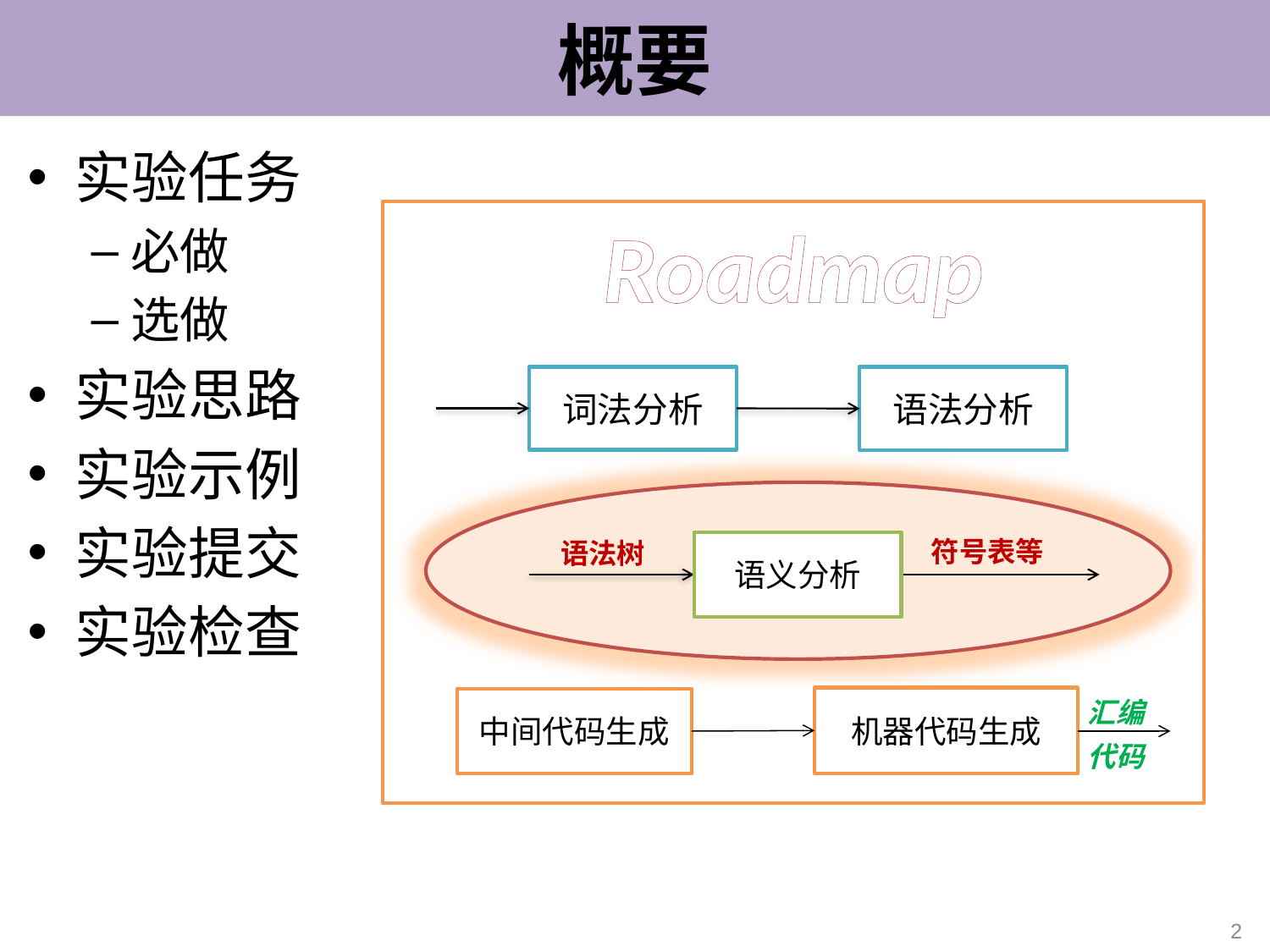

# 概要
实验任务
必做
选做
实验思路
实验示例
实验提交
实验检查

Roadmap

词法分析
语法分析

符号表等
语法树
语义分析
汇编
代码
机器代码生成
中间代码生成
2